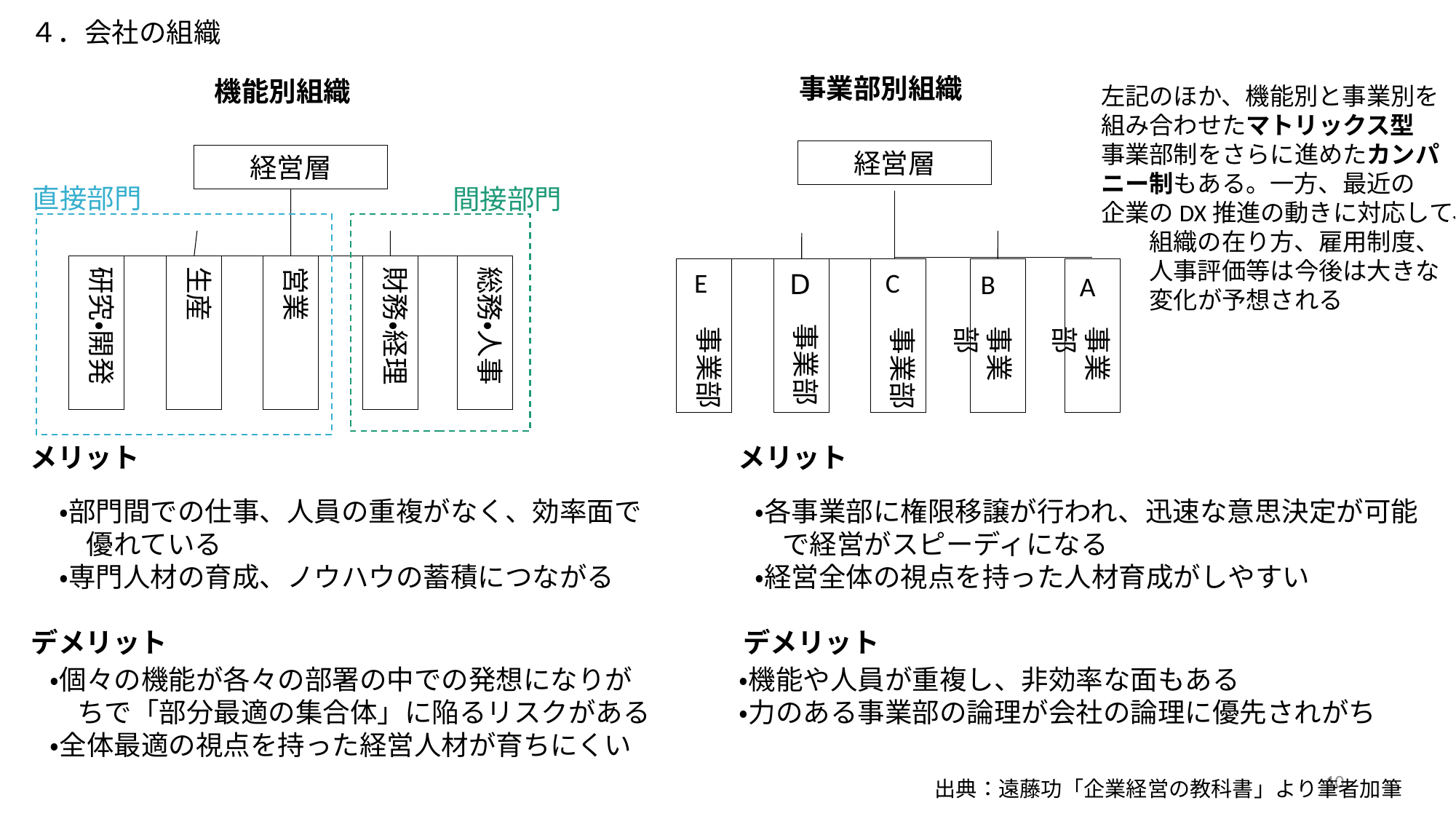

４．会社の組織
事業部別組織
機能別組織
左記のほか、機能別と事業別を
組み合わせたマトリックス型
事業部制をさらに進めたカンパ
ニー制もある。一方、最近の
企業のDX推進の動きに対応して、
　　組織の在り方、雇用制度、
　　人事評価等は今後は大きな
　　変化が予想される

経営層
経営層
直接部門
間接部門

研究・開発
生産
営業
財務・経理
総務・人事

E
C
Ⅾ
B
A
事業部
事業部
事業部
事業部
事業部
メリット
メリット
・部門間での仕事、人員の重複がなく、効率面で
　優れている
・専門人材の育成、ノウハウの蓄積につながる
・各事業部に権限移譲が行われ、迅速な意思決定が可能
　で経営がスピーディになる
・経営全体の視点を持った人材育成がしやすい

デメリット
デメリット
・個々の機能が各々の部署の中での発想になりが
　ちで「部分最適の集合体」に陥るリスクがある
・全体最適の視点を持った経営人材が育ちにくい
・機能や人員が重複し、非効率な面もある
・力のある事業部の論理が会社の論理に優先されがち
10
出典：遠藤功「企業経営の教科書」より筆者加筆